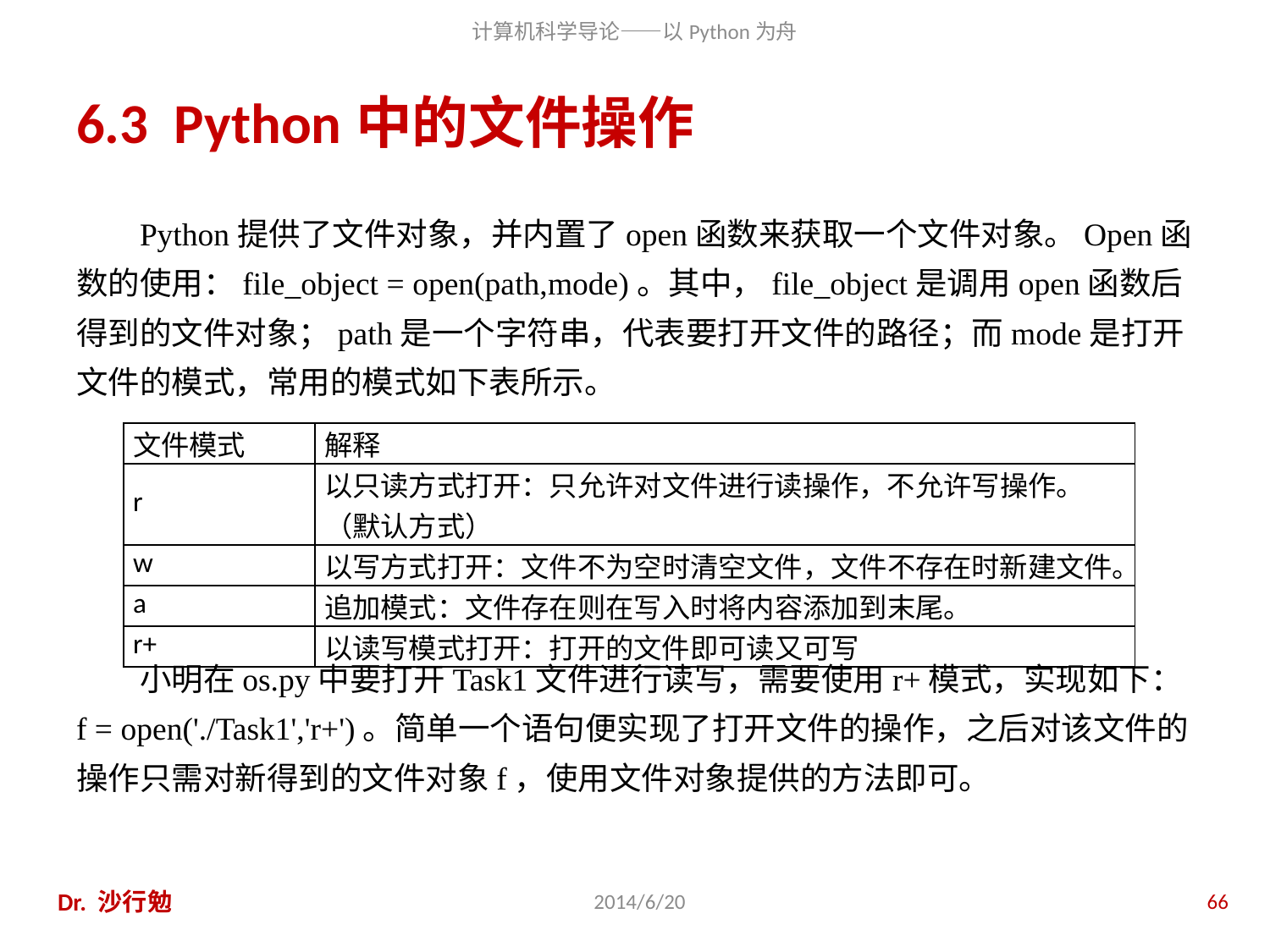

# 6.3  Python中的文件操作
Python提供了文件对象，并内置了open函数来获取一个文件对象。Open函数的使用：file_object = open(path,mode)。其中，file_object是调用open函数后得到的文件对象；path是一个字符串，代表要打开文件的路径；而mode是打开文件的模式，常用的模式如下表所示。

小明在os.py中要打开Task1文件进行读写，需要使用r+模式，实现如下：f = open('./Task1','r+')。简单一个语句便实现了打开文件的操作，之后对该文件的操作只需对新得到的文件对象f，使用文件对象提供的方法即可。

| 文件模式 | 解释 |
| --- | --- |
| r | 以只读方式打开：只允许对文件进行读操作，不允许写操作。（默认方式） |
| w | 以写方式打开：文件不为空时清空文件，文件不存在时新建文件。 |
| a | 追加模式：文件存在则在写入时将内容添加到末尾。 |
| r+ | 以读写模式打开：打开的文件即可读又可写 |
Dr. 沙行勉
2014/6/20
66